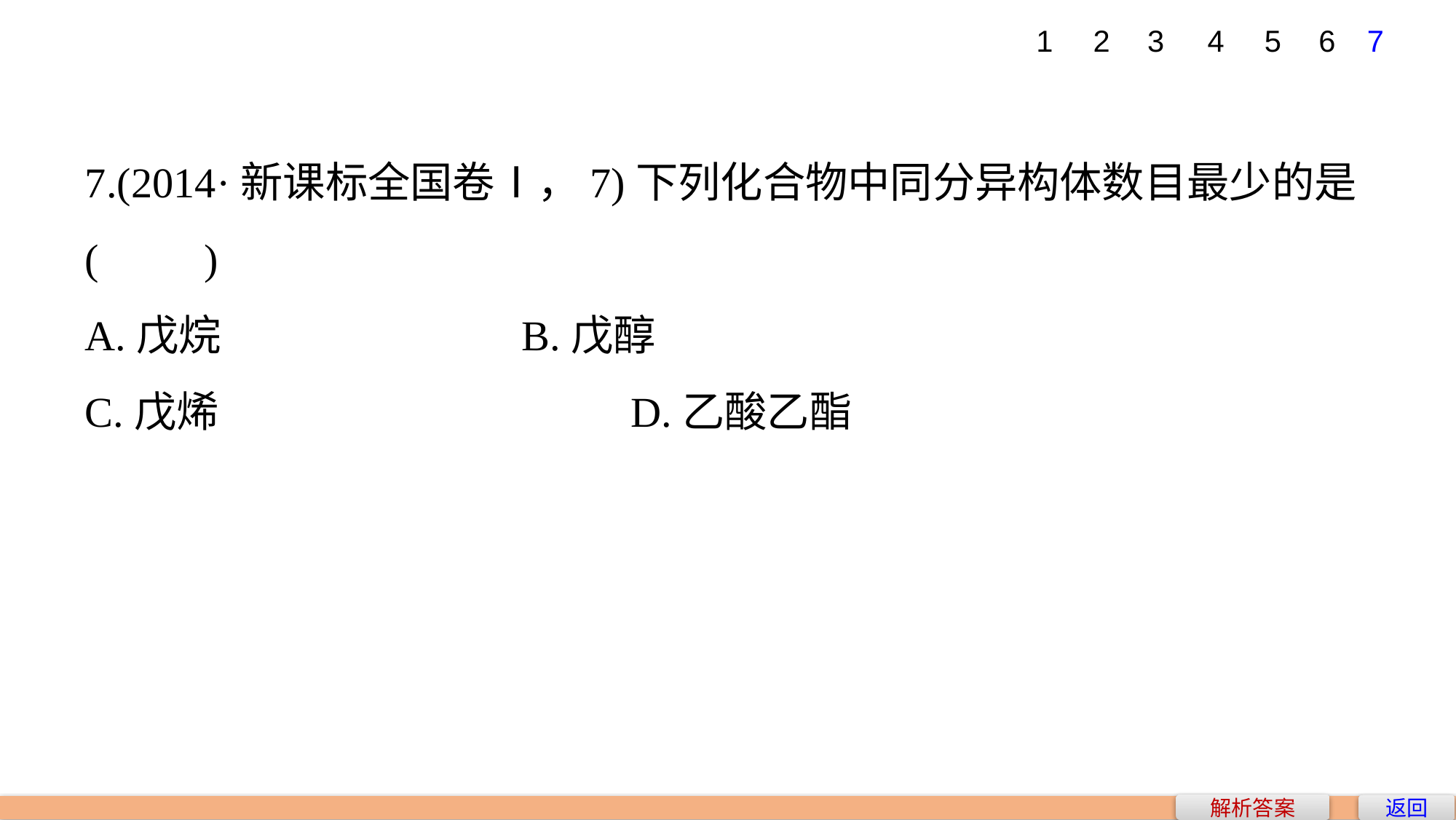

7
1
2
3
4
5
6
7.(2014·新课标全国卷Ⅰ，7)下列化合物中同分异构体数目最少的是(　　)
A.戊烷  			B.戊醇
C.戊烯  				D.乙酸乙酯

解析答案
返回